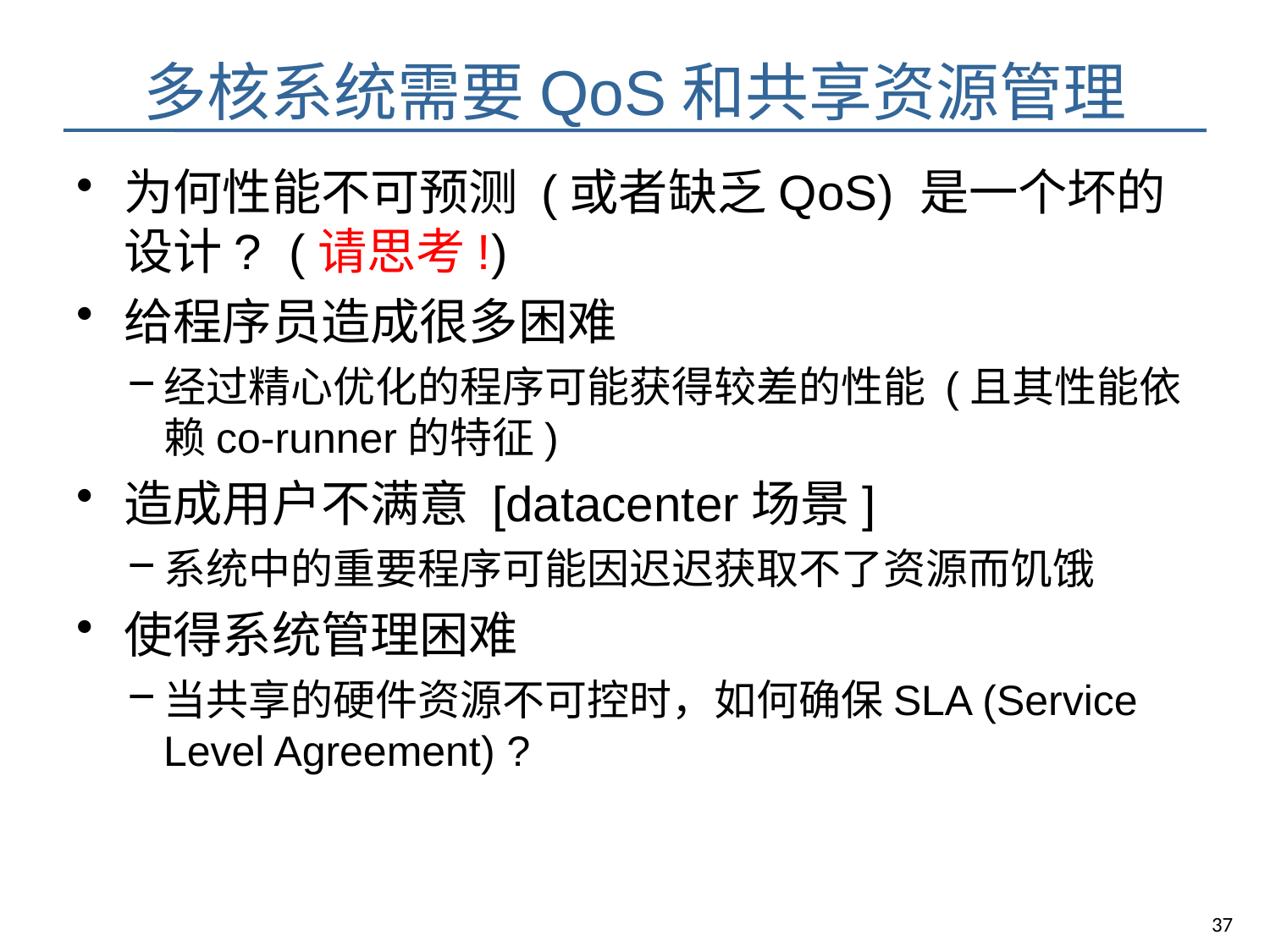

# 多核系统需要QoS和共享资源管理
为何性能不可预测 (或者缺乏QoS) 是一个坏的设计?  (请思考!)
给程序员造成很多困难
经过精心优化的程序可能获得较差的性能 (且其性能依赖co-runner的特征)
造成用户不满意 [datacenter场景]
系统中的重要程序可能因迟迟获取不了资源而饥饿
使得系统管理困难
当共享的硬件资源不可控时，如何确保SLA (Service Level Agreement) ?
37